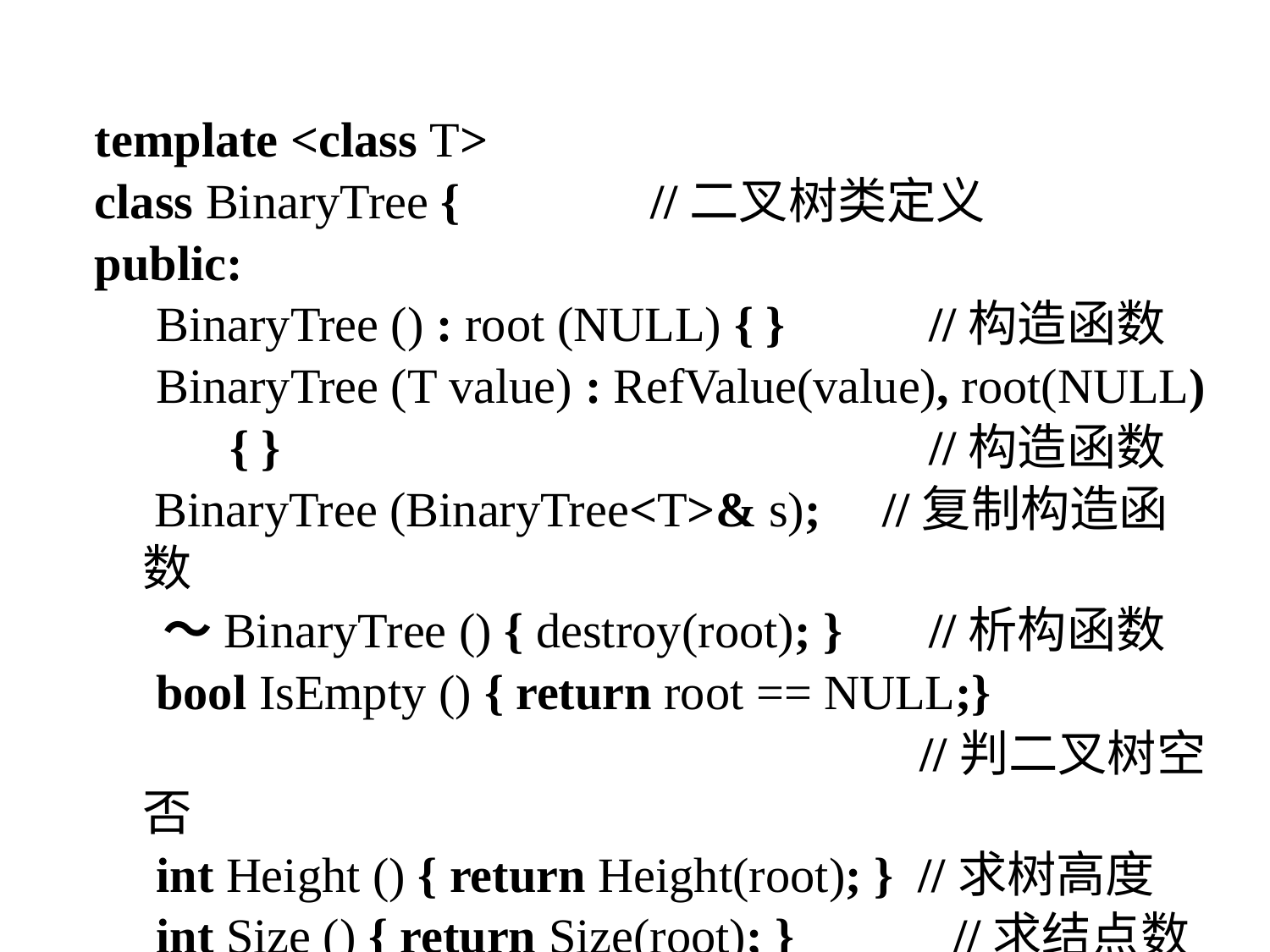

template <class T>
class BinaryTree {		//二叉树类定义
public:
     BinaryTree () : root (NULL) { }	  //构造函数
     BinaryTree (T value) : RefValue(value), root(NULL)
           { }					  //构造函数
	 BinaryTree (BinaryTree<T>& s);     //复制构造函数
     ～BinaryTree () { destroy(root); }	  //析构函数
     bool IsEmpty () { return root == NULL;}
       	                                                     //判二叉树空否
     int Height () { return Height(root); }  //求树高度
     int Size () { return Size(root); }	    //求结点数